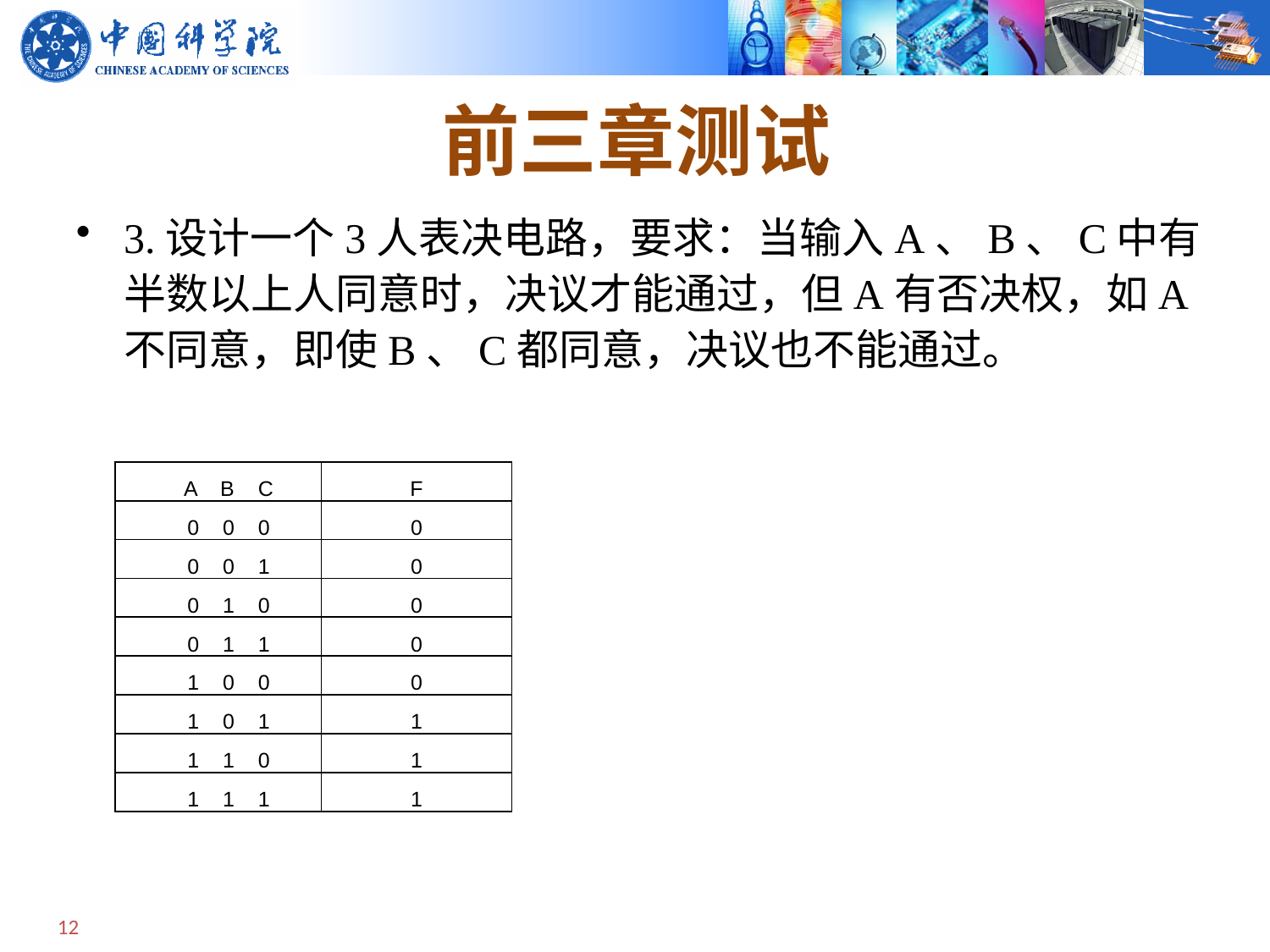

# 前三章测试
3.设计一个3人表决电路，要求：当输入A、B、C中有半数以上人同意时，决议才能通过，但A有否决权，如A不同意，即使B、C都同意，决议也不能通过。

| A B C | F |
| --- | --- |
| 0 0 0 | 0 |
| 0 0 1 | 0 |
| 0 1 0 | 0 |
| 0 1 1 | 0 |
| 1 0 0 | 0 |
| 1 0 1 | 1 |
| 1 1 0 | 1 |
| 1 1 1 | 1 |